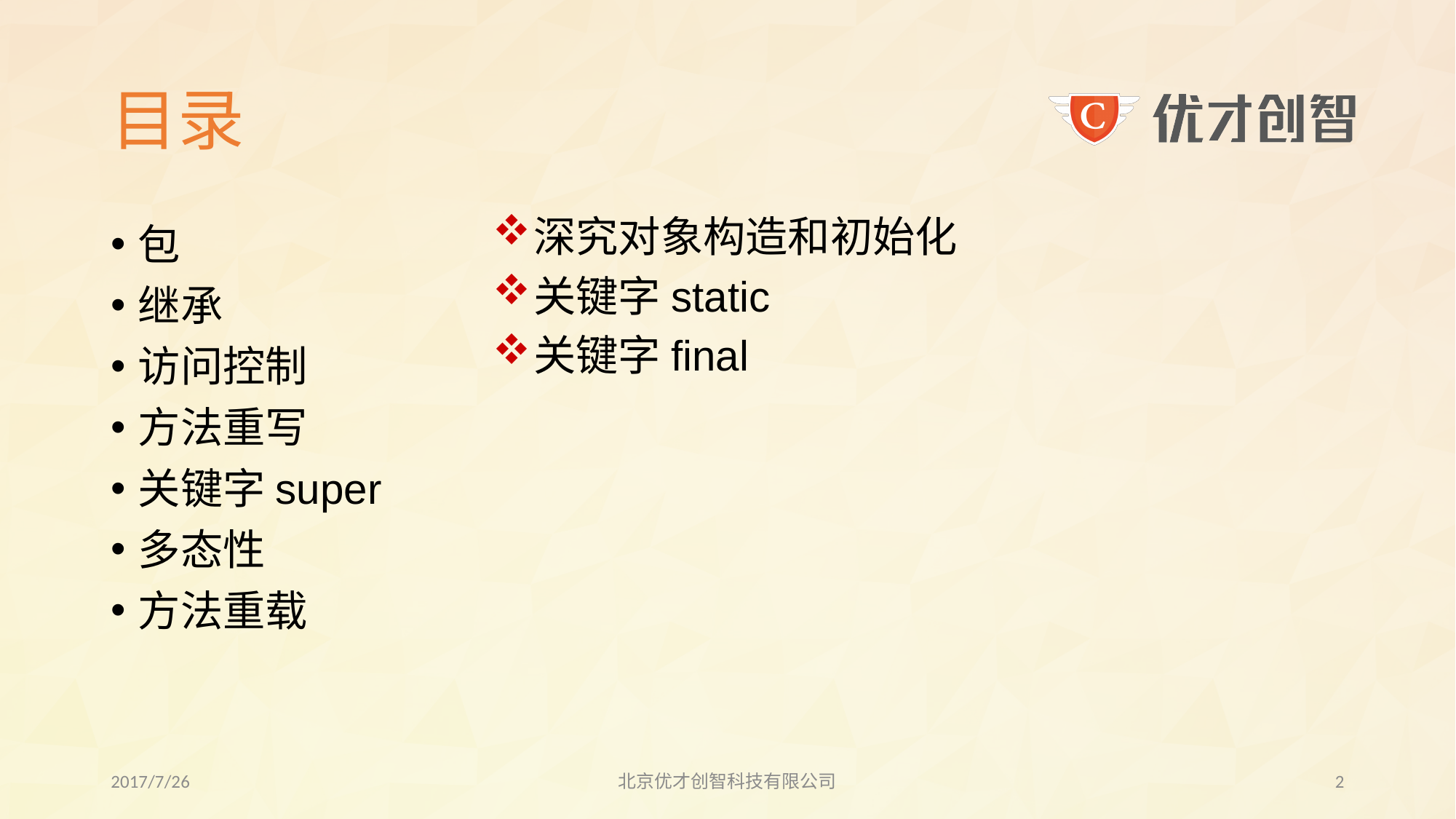

# 目录
深究对象构造和初始化
关键字static
关键字final
包
继承
访问控制
方法重写
关键字super
多态性
方法重载
2017/7/26
北京优才创智科技有限公司
2